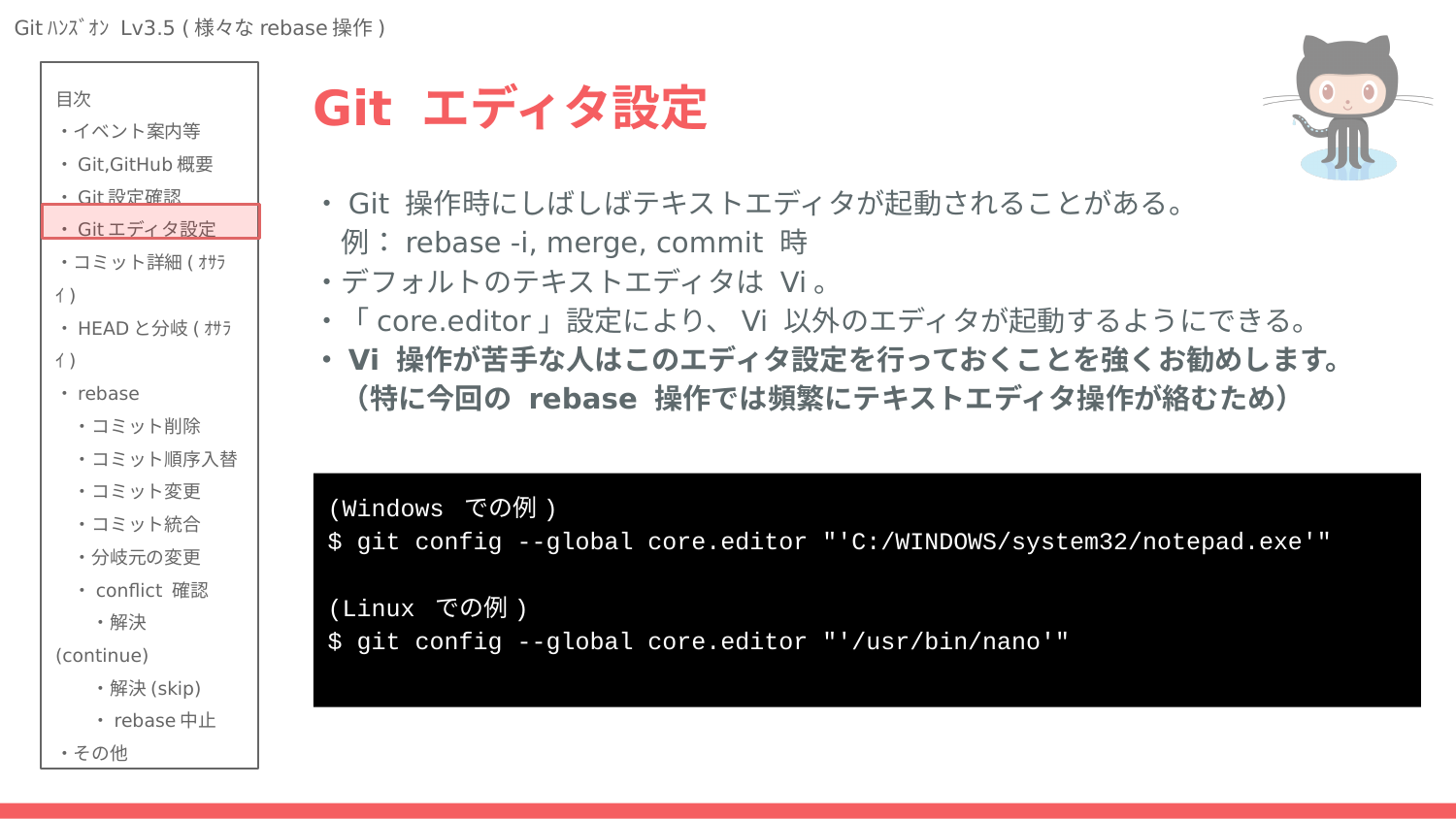

# Git エディタ設定
・Git 操作時にしばしばテキストエディタが起動されることがある。
　例：rebase -i, merge, commit 時
・デフォルトのテキストエディタは Vi。
・「core.editor」設定により、Vi 以外のエディタが起動するようにできる。
・Vi 操作が苦手な人はこのエディタ設定を行っておくことを強くお勧めします。
　（特に今回の rebase 操作では頻繁にテキストエディタ操作が絡むため）

(Windows での例)
$ git config --global core.editor "'C:/WINDOWS/system32/notepad.exe'"
(Linux での例)
$ git config --global core.editor "'/usr/bin/nano'"